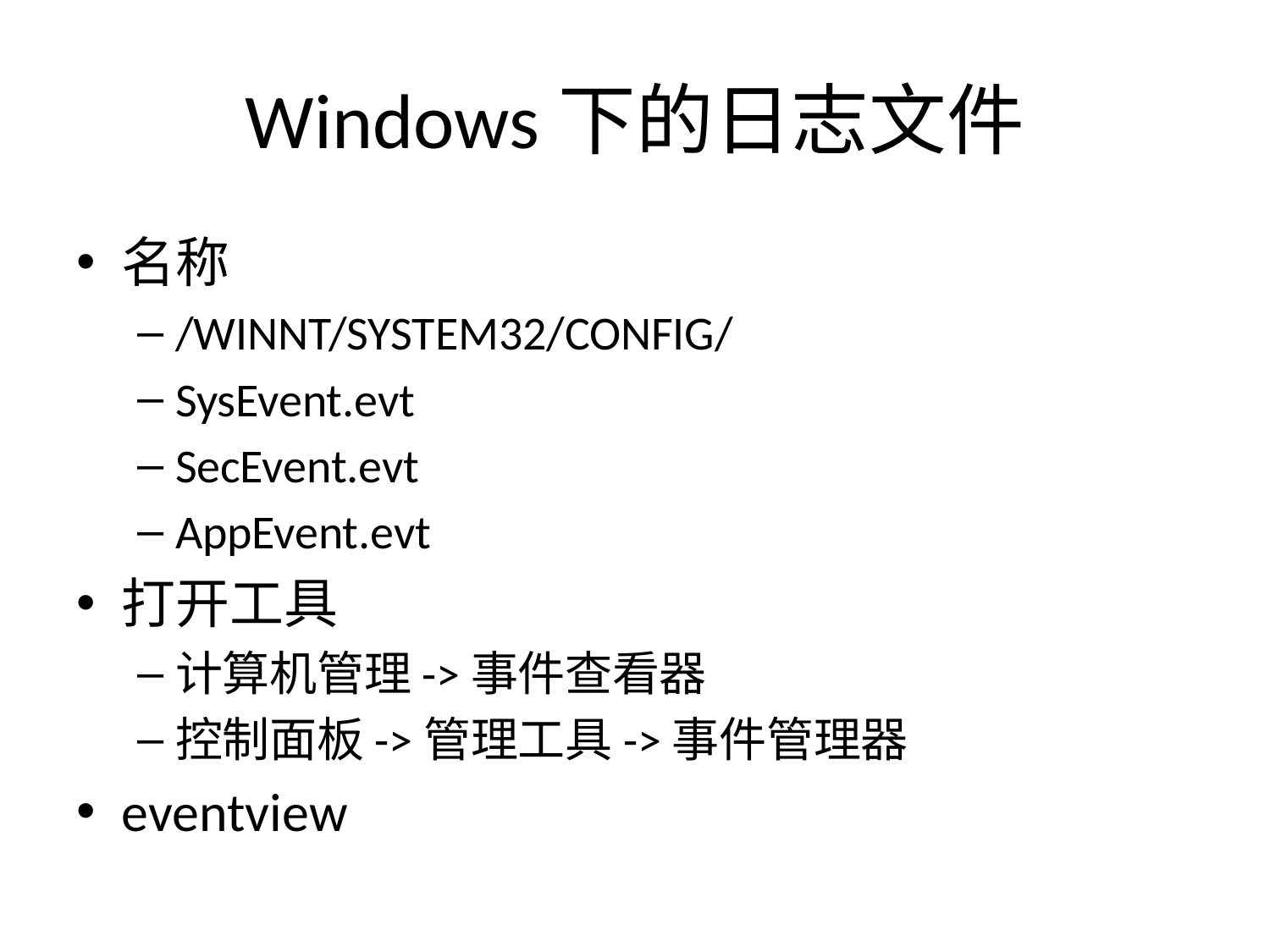

# Windows下的日志文件
名称
/WINNT/SYSTEM32/CONFIG/
SysEvent.evt
SecEvent.evt
AppEvent.evt
打开工具
计算机管理->事件查看器
控制面板->管理工具->事件管理器
eventview